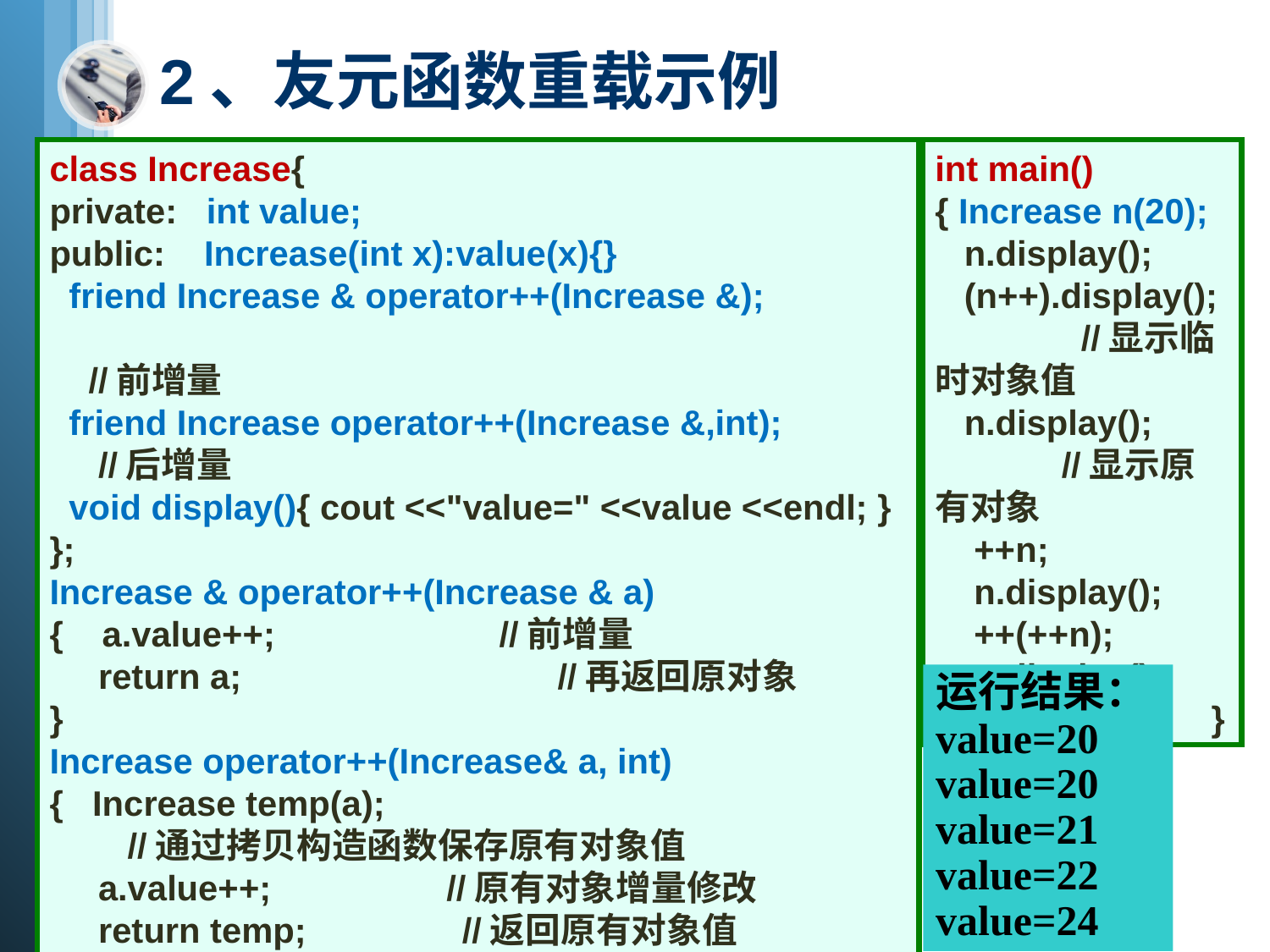

# 2、友元函数重载示例
class Increase{
private:   int value;
public:    Increase(int x):value(x){}
  friend Increase & operator++(Increase &);
    //前增量
  friend Increase operator++(Increase &,int);
     //后增量
  void display(){ cout <<"value=" <<value <<endl; }
};
Increase & operator++(Increase & a)
{    a.value++;                       //前增量
     return a;                        	//再返回原对象
}
Increase operator++(Increase& a, int)
{   Increase temp(a);
        //通过拷贝构造函数保存原有对象值
     a.value++;                  //原有对象增量修改
     return temp;                //返回原有对象值
}
int main()
{ Increase n(20);
   n.display();
   (n++).display();                 //显示临时对象值
   n.display();                     //显示原有对象
    ++n;
    n.display();
    ++(++n);
    n.display();
    //(n++)++;        }
运行结果：
value=20
value=20
value=21
value=22
value=24